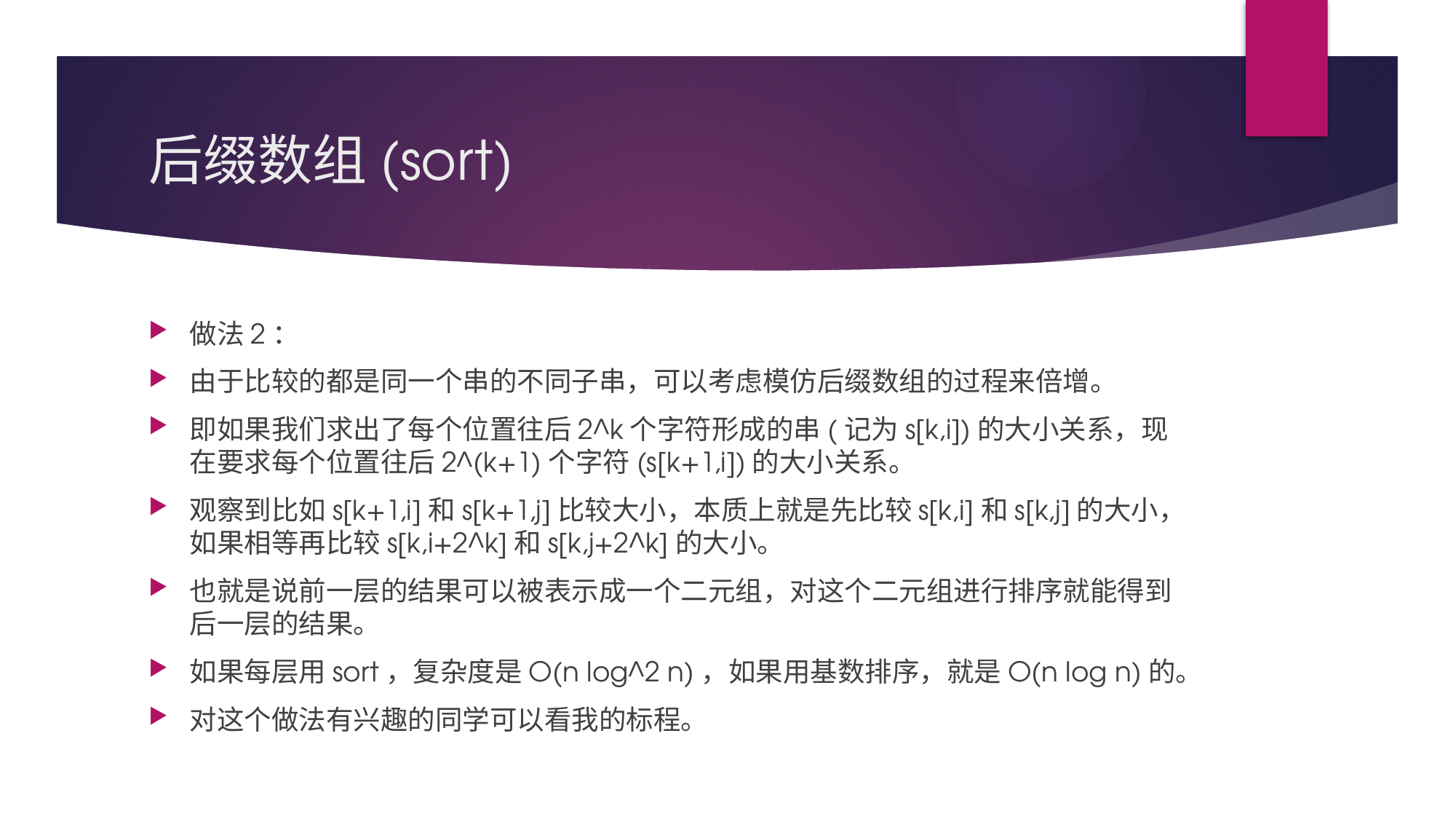

# 后缀数组(sort)
做法2：
由于比较的都是同一个串的不同子串，可以考虑模仿后缀数组的过程来倍增。
即如果我们求出了每个位置往后2^k个字符形成的串(记为s[k,i])的大小关系，现在要求每个位置往后2^(k+1)个字符(s[k+1,i])的大小关系。
观察到比如s[k+1,i]和s[k+1,j]比较大小，本质上就是先比较s[k,i]和s[k,j]的大小，如果相等再比较s[k,i+2^k]和s[k,j+2^k]的大小。
也就是说前一层的结果可以被表示成一个二元组，对这个二元组进行排序就能得到后一层的结果。
如果每层用sort，复杂度是O(n log^2 n)，如果用基数排序，就是O(n log n)的。
对这个做法有兴趣的同学可以看我的标程。